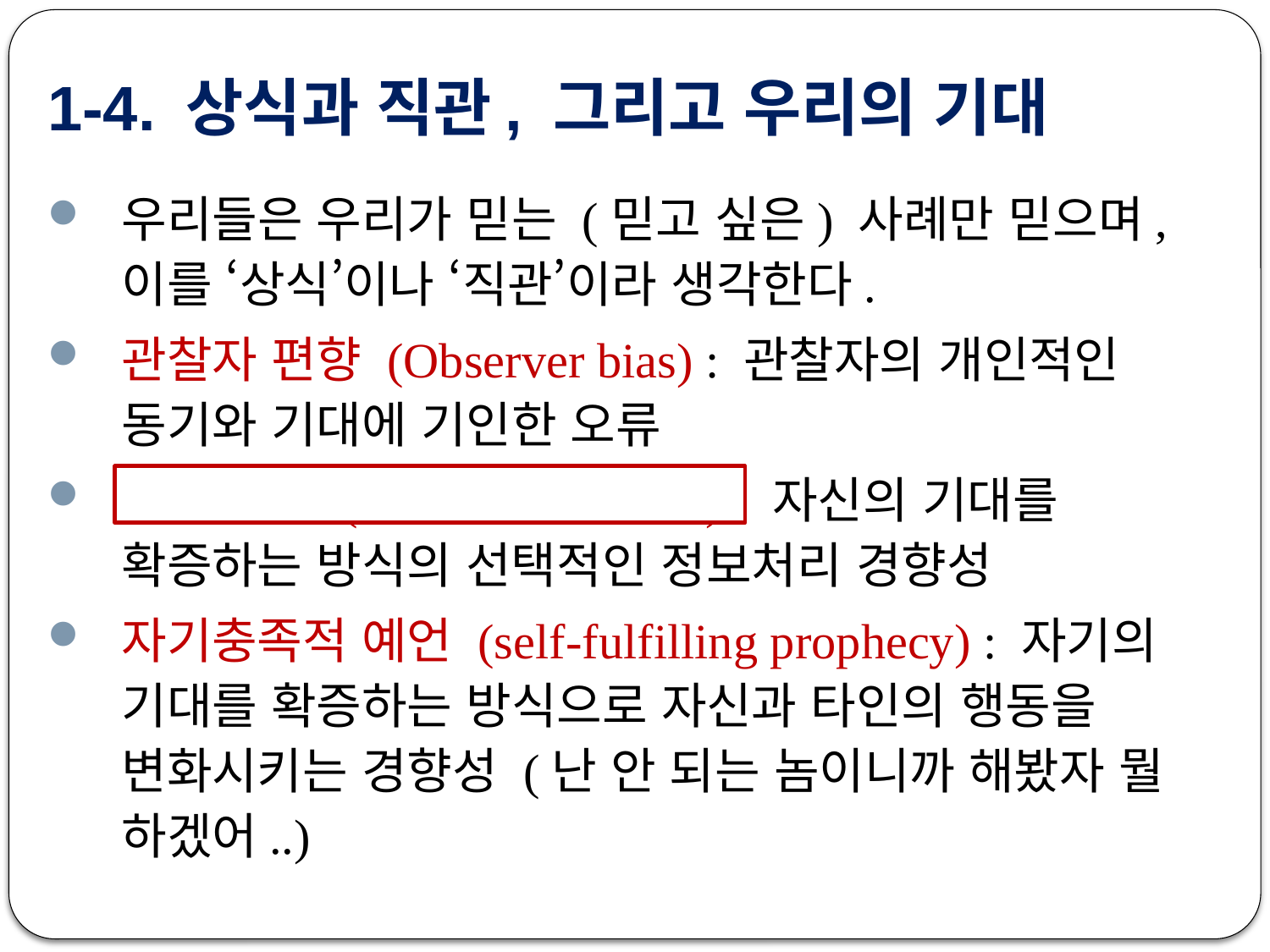

# 1-4. 상식과 직관, 그리고 우리의 기대
우리들은 우리가 믿는 (믿고 싶은) 사례만 믿으며, 이를 ‘상식’이나 ‘직관’이라 생각한다.
관찰자 편향 (Observer bias) : 관찰자의 개인적인 동기와 기대에 기인한 오류
확증 편향 (confirmation bias) : 자신의 기대를 확증하는 방식의 선택적인 정보처리 경향성
자기충족적 예언 (self-fulfilling prophecy) : 자기의 기대를 확증하는 방식으로 자신과 타인의 행동을 변화시키는 경향성 (난 안 되는 놈이니까 해봤자 뭘 하겠어..)